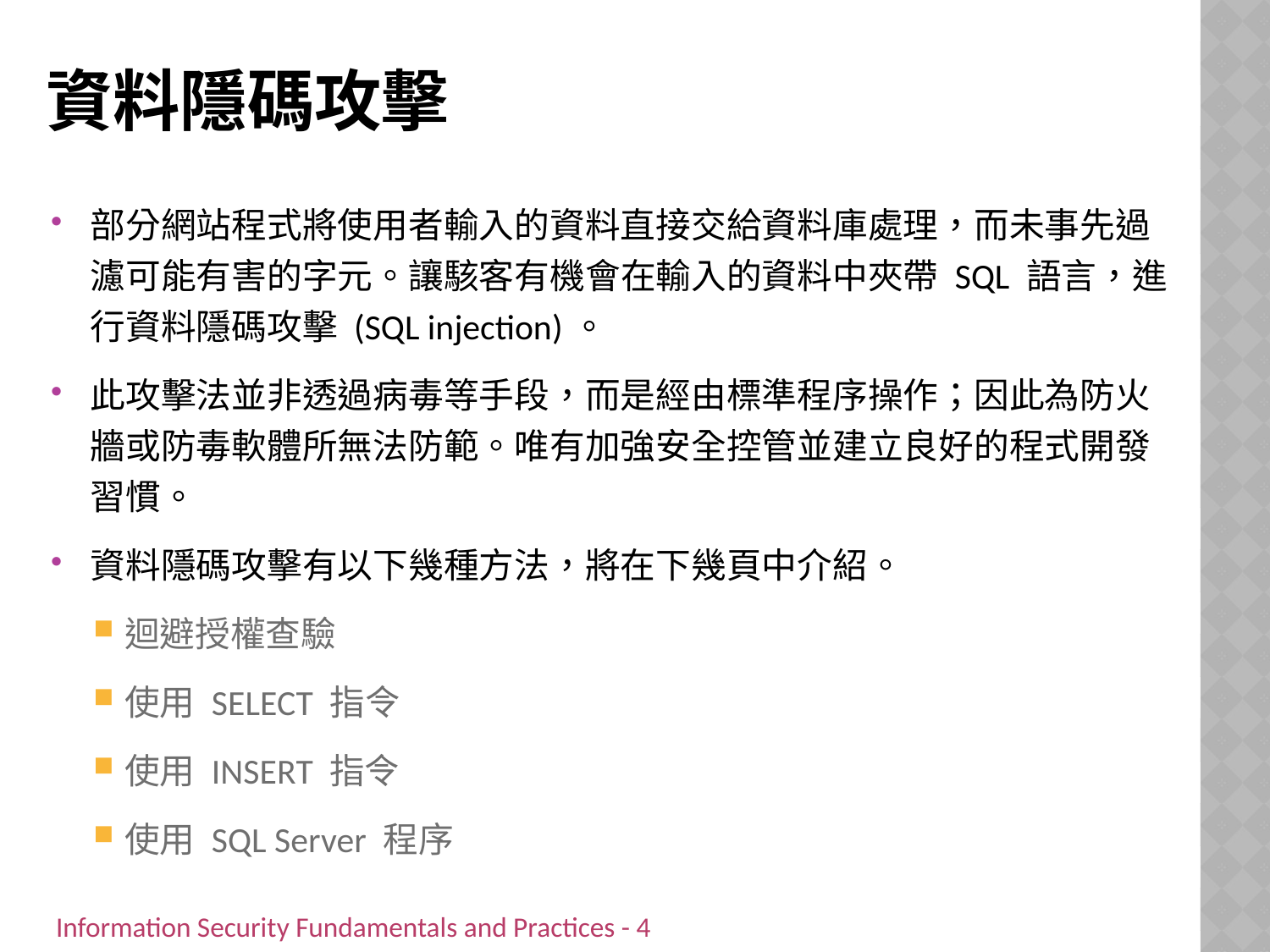

# 資料隱碼攻擊
部分網站程式將使用者輸入的資料直接交給資料庫處理，而未事先過濾可能有害的字元。讓駭客有機會在輸入的資料中夾帶 SQL 語言，進行資料隱碼攻擊 (SQL injection)。
此攻擊法並非透過病毒等手段，而是經由標準程序操作；因此為防火牆或防毒軟體所無法防範。唯有加強安全控管並建立良好的程式開發習慣。
資料隱碼攻擊有以下幾種方法，將在下幾頁中介紹。
迴避授權查驗
使用 SELECT 指令
使用 INSERT 指令
使用 SQL Server 程序